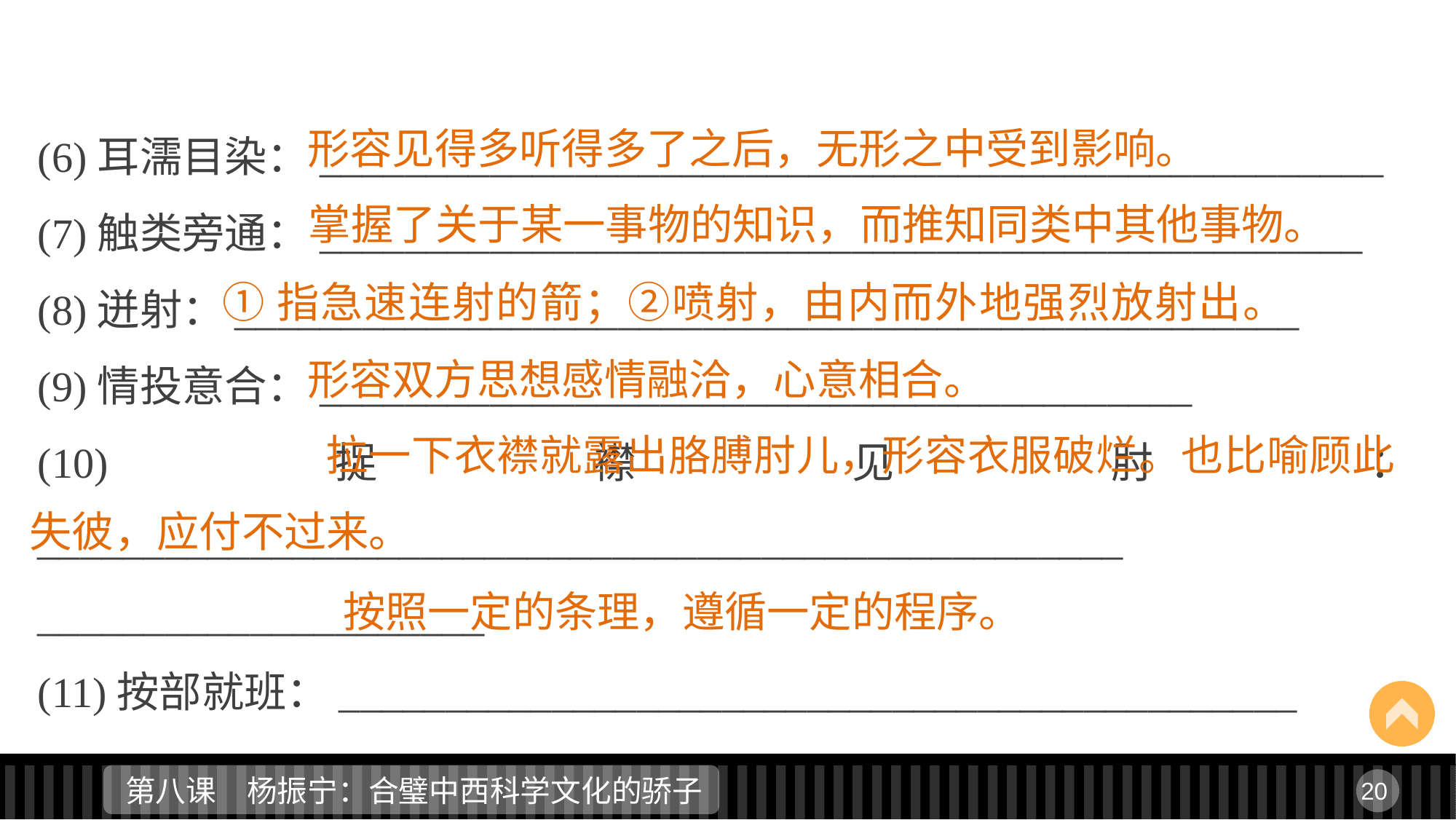

形容见得多听得多了之后，无形之中受到影响。
(6)耳濡目染：__________________________________________________
(7)触类旁通：_________________________________________________
(8)迸射：__________________________________________________
(9)情投意合：_________________________________________
(10)捉襟见肘：___________________________________________________
_____________________
(11)按部就班：_____________________________________________
掌握了关于某一事物的知识，而推知同类中其他事物。
①指急速连射的箭；②喷射，由内而外地强烈放射出。
形容双方思想感情融洽，心意相合。
                             拉一下衣襟就露出胳膊肘儿，形容衣服破烂。也比喻顾此失彼，应付不过来。
按照一定的条理，遵循一定的程序。